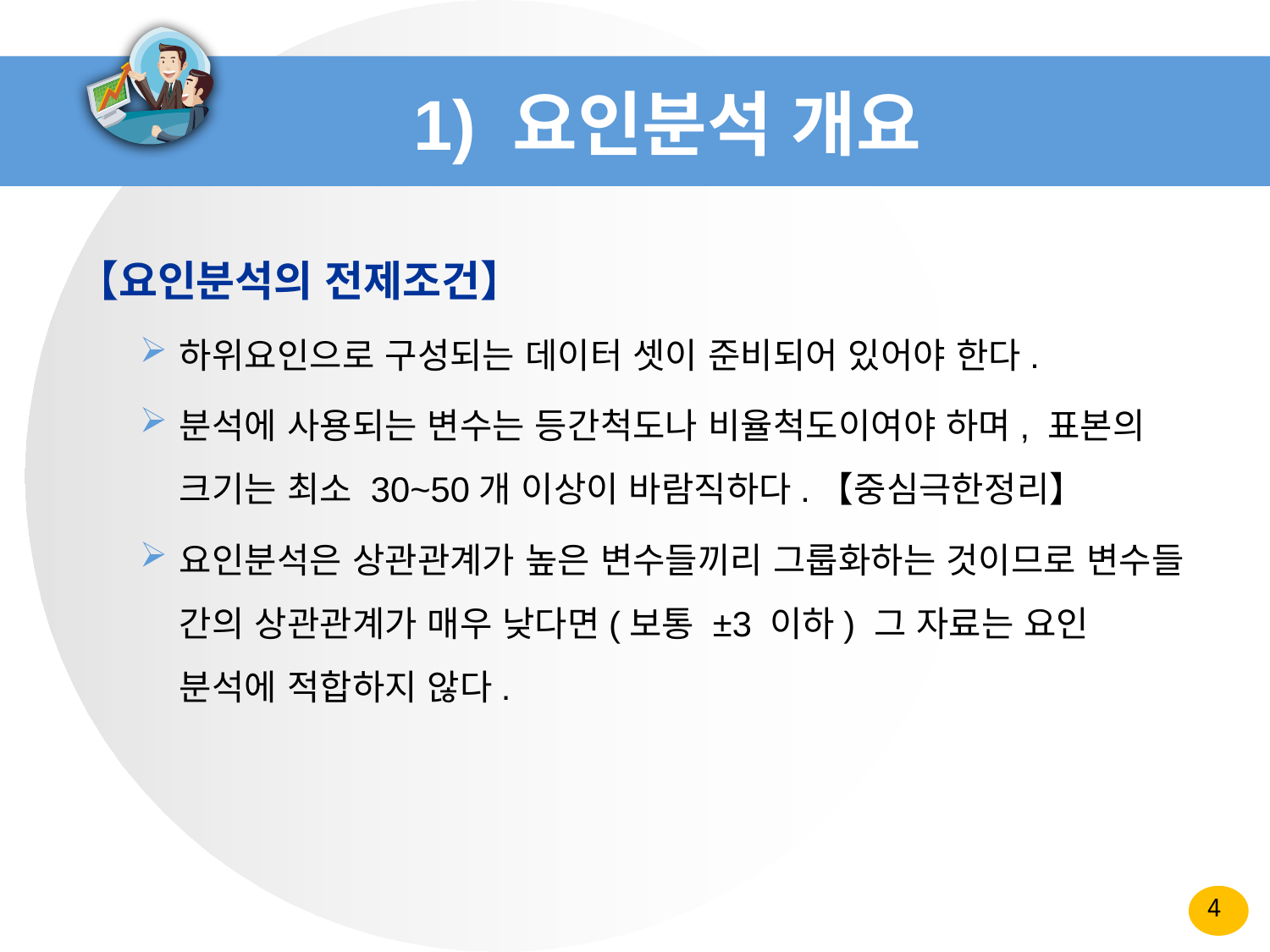

# 1) 요인분석 개요
【요인분석의 전제조건】
하위요인으로 구성되는 데이터 셋이 준비되어 있어야 한다.
분석에 사용되는 변수는 등간척도나 비율척도이여야 하며, 표본의 크기는 최소 30~50개 이상이 바람직하다.【중심극한정리】
요인분석은 상관관계가 높은 변수들끼리 그룹화하는 것이므로 변수들 간의 상관관계가 매우 낮다면(보통 ±3 이하) 그 자료는 요인 분석에 적합하지 않다.
4